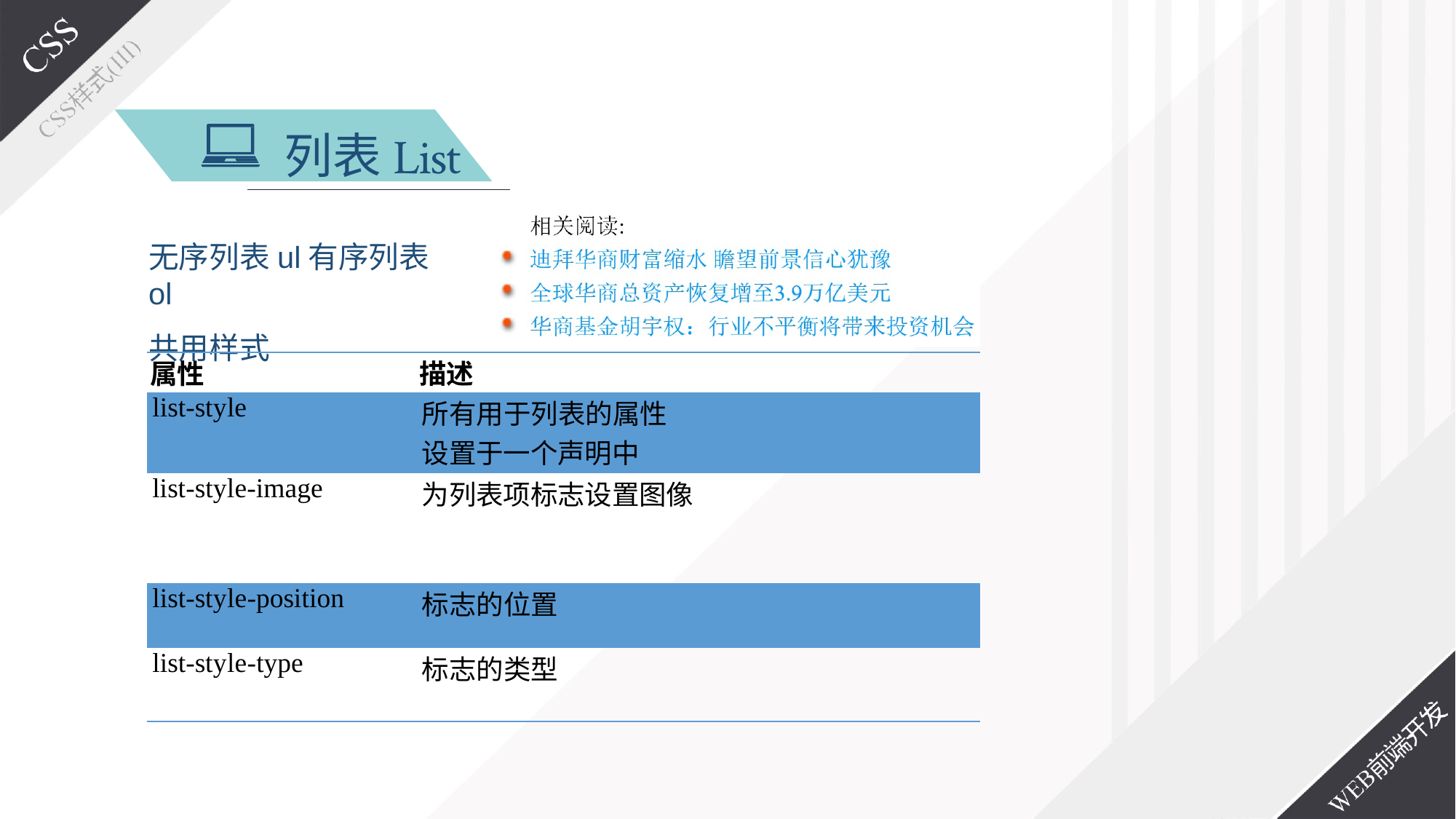

# 列表List

无序列表ul有序列表ol
共用样式
| 属性 | 描述 |
| --- | --- |
| list-style | 所有用于列表的属性 设置于一个声明中 |
| list-style-image | 为列表项标志设置图像 |
| list-style-position | 标志的位置 |
| list-style-type | 标志的类型 |